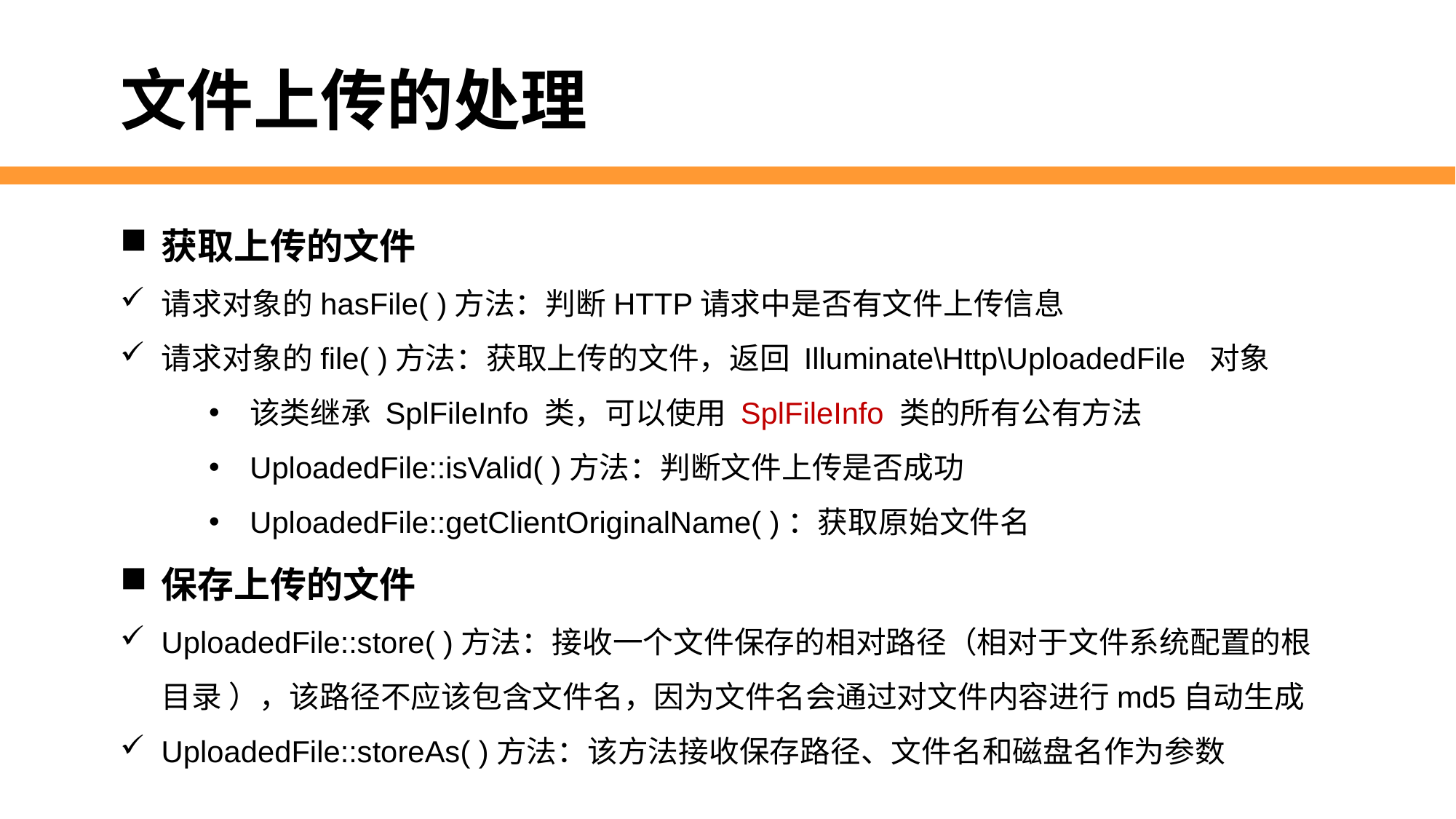

文件上传的处理
获取上传的文件
请求对象的hasFile( )方法：判断HTTP请求中是否有文件上传信息
请求对象的file( )方法：获取上传的文件，返回 Illuminate\Http\UploadedFile  对象
该类继承 SplFileInfo 类，可以使用 SplFileInfo 类的所有公有方法
UploadedFile::isValid( )方法：判断文件上传是否成功
UploadedFile::getClientOriginalName( )：获取原始文件名
保存上传的文件
UploadedFile::store( )方法：接收一个文件保存的相对路径（相对于文件系统配置的根目录 ），该路径不应该包含文件名，因为文件名会通过对文件内容进行md5自动生成
UploadedFile::storeAs( )方法：该方法接收保存路径、文件名和磁盘名作为参数